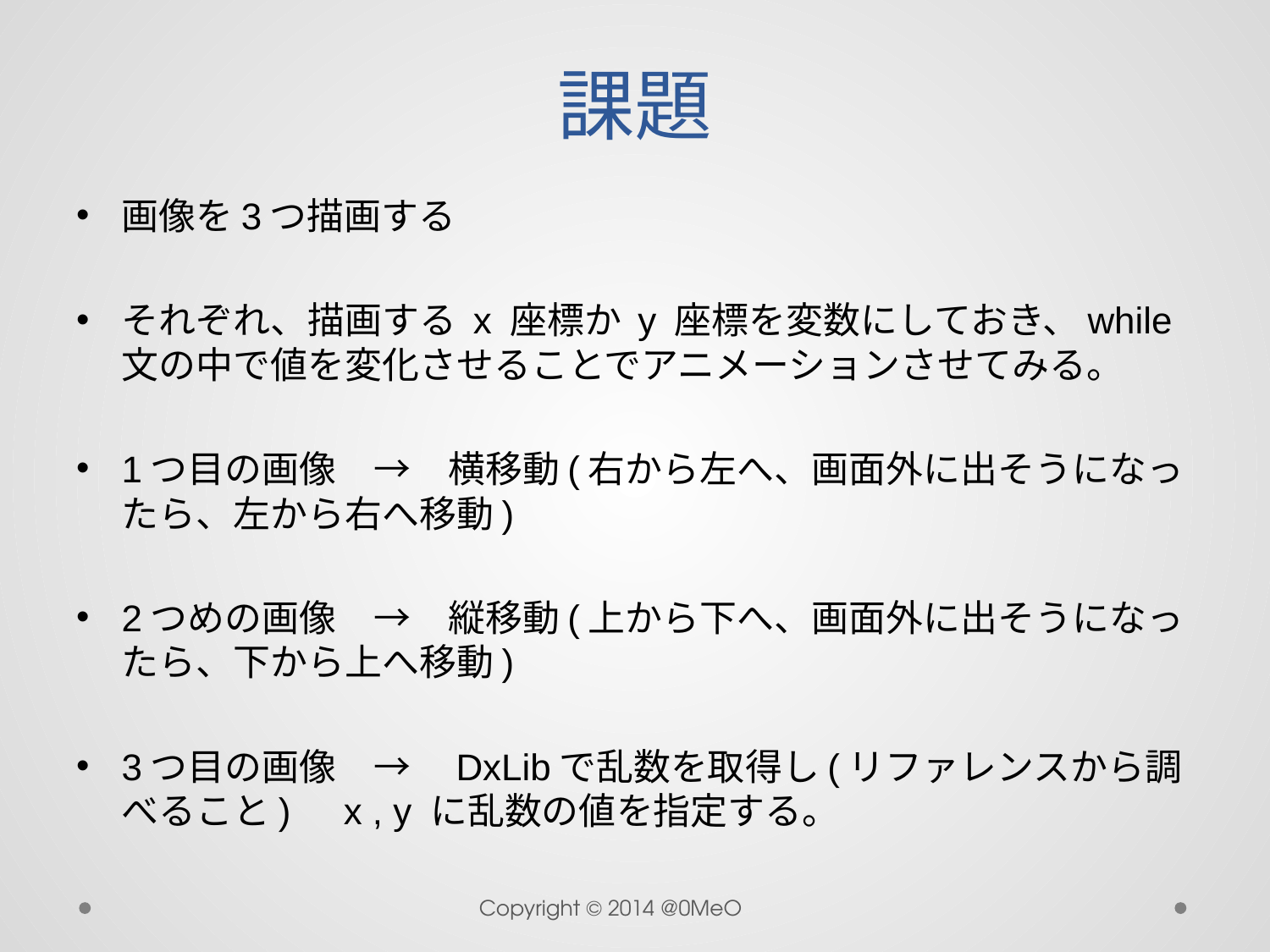

# 課題
画像を3つ描画する

それぞれ、描画する x 座標か y 座標を変数にしておき、while文の中で値を変化させることでアニメーションさせてみる。

1つ目の画像　→　横移動(右から左へ、画面外に出そうになったら、左から右へ移動)

2つめの画像　→　縦移動(上から下へ、画面外に出そうになったら、下から上へ移動)

3つ目の画像　→　DxLibで乱数を取得し(リファレンスから調べること)　x , y に乱数の値を指定する。